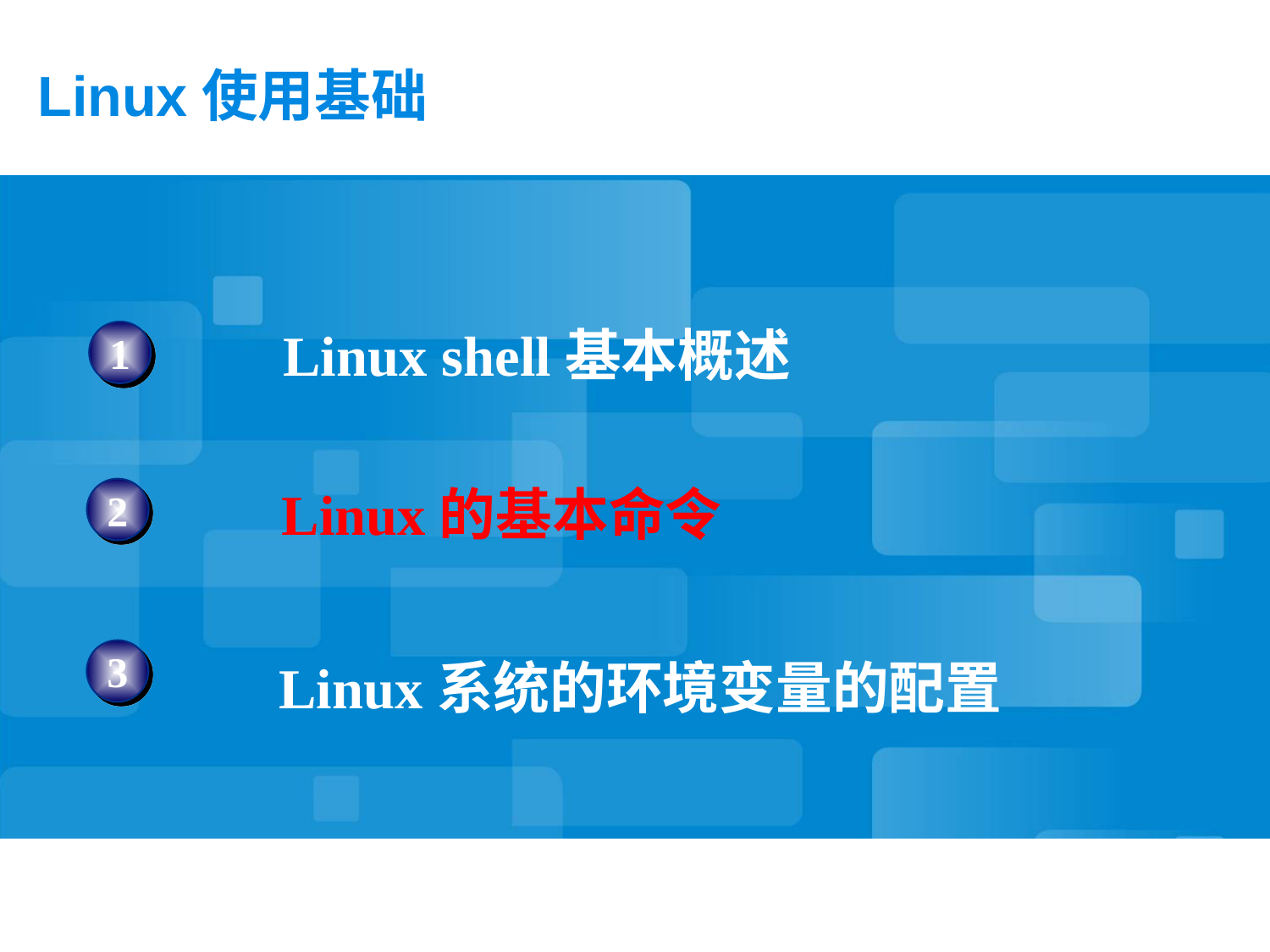

# Linux使用基础

1
Linux shell基本概述
2
Linux的基本命令
3
Linux系统的环境变量的配置